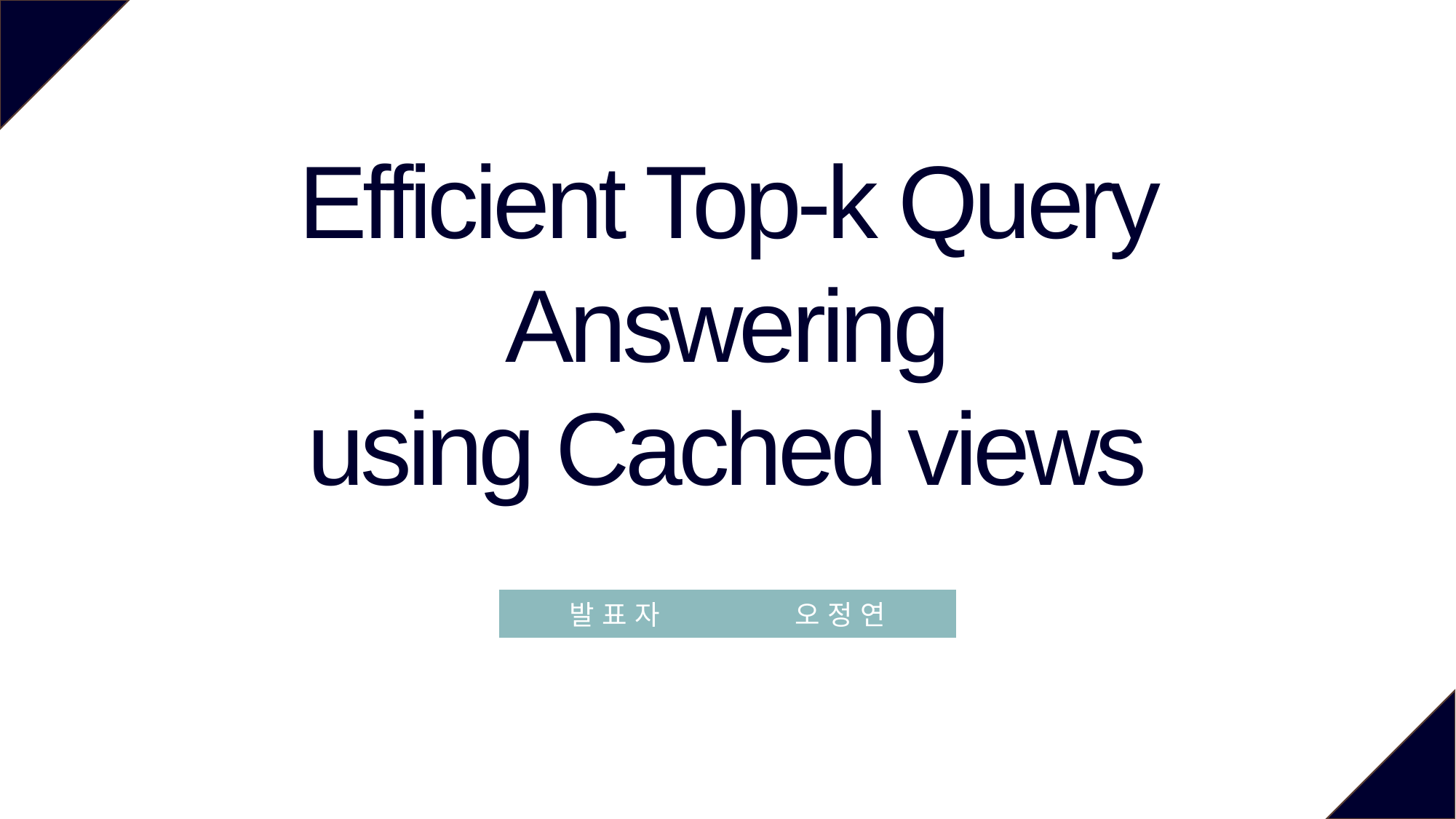

Efficient Top-k Query Answering
using Cached views
발 표 자		 오 정 연